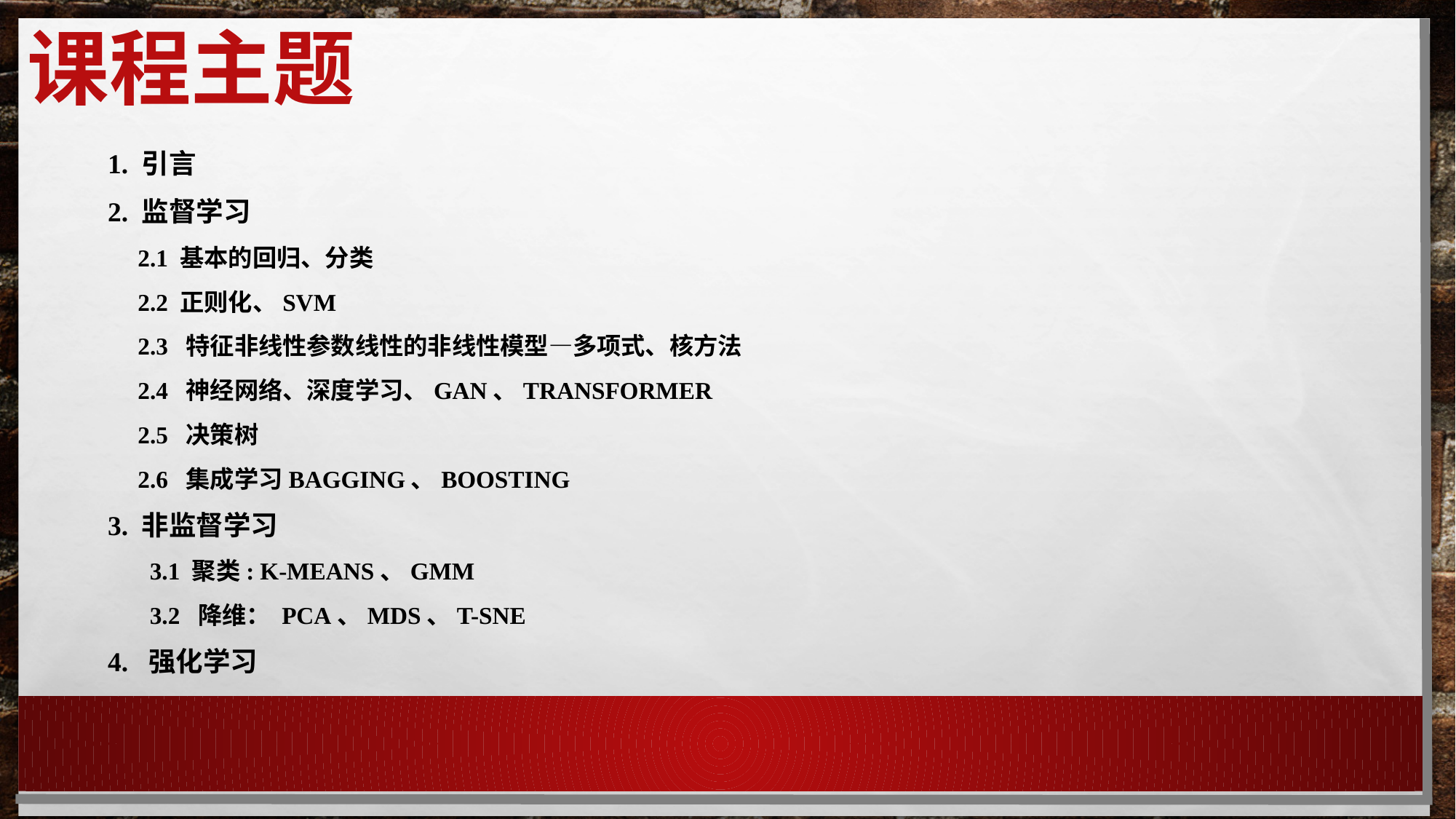

# 课程主题
1. 引言
2. 监督学习
     2.1 基本的回归、分类
     2.2 正则化、SVM
     2.3  特征非线性参数线性的非线性模型—多项式、核方法
     2.4  神经网络、深度学习、GAN、transformer
     2.5  决策树
     2.6  集成学习Bagging、boosting
3. 非监督学习
       3.1 聚类: K-mEANS、gmm
       3.2  降维： pca、MDS、T-SNE
4.  强化学习